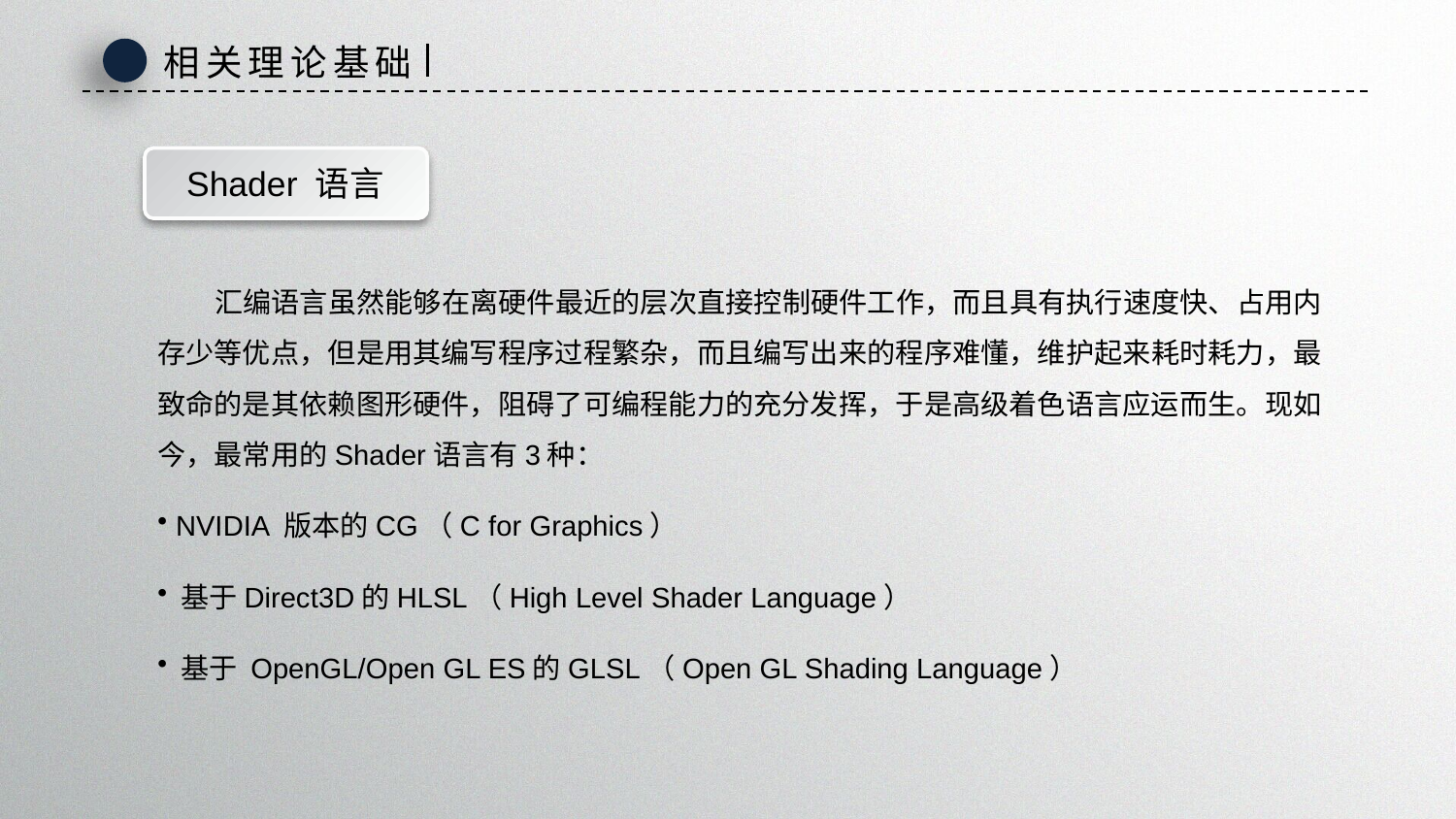

相关理论基础

Shader 语言
        汇编语言虽然能够在离硬件最近的层次直接控制硬件工作，而且具有执行速度快、占用内存少等优点，但是用其编写程序过程繁杂，而且编写出来的程序难懂，维护起来耗时耗力，最致命的是其依赖图形硬件，阻碍了可编程能力的充分发挥，于是高级着色语言应运而生。现如今，最常用的Shader语言有3种：
 NVIDIA 版本的CG（C for Graphics）
 基于Direct3D的HLSL（High Level Shader Language）
 基于 OpenGL/Open GL ES的GLSL（Open GL Shading Language）